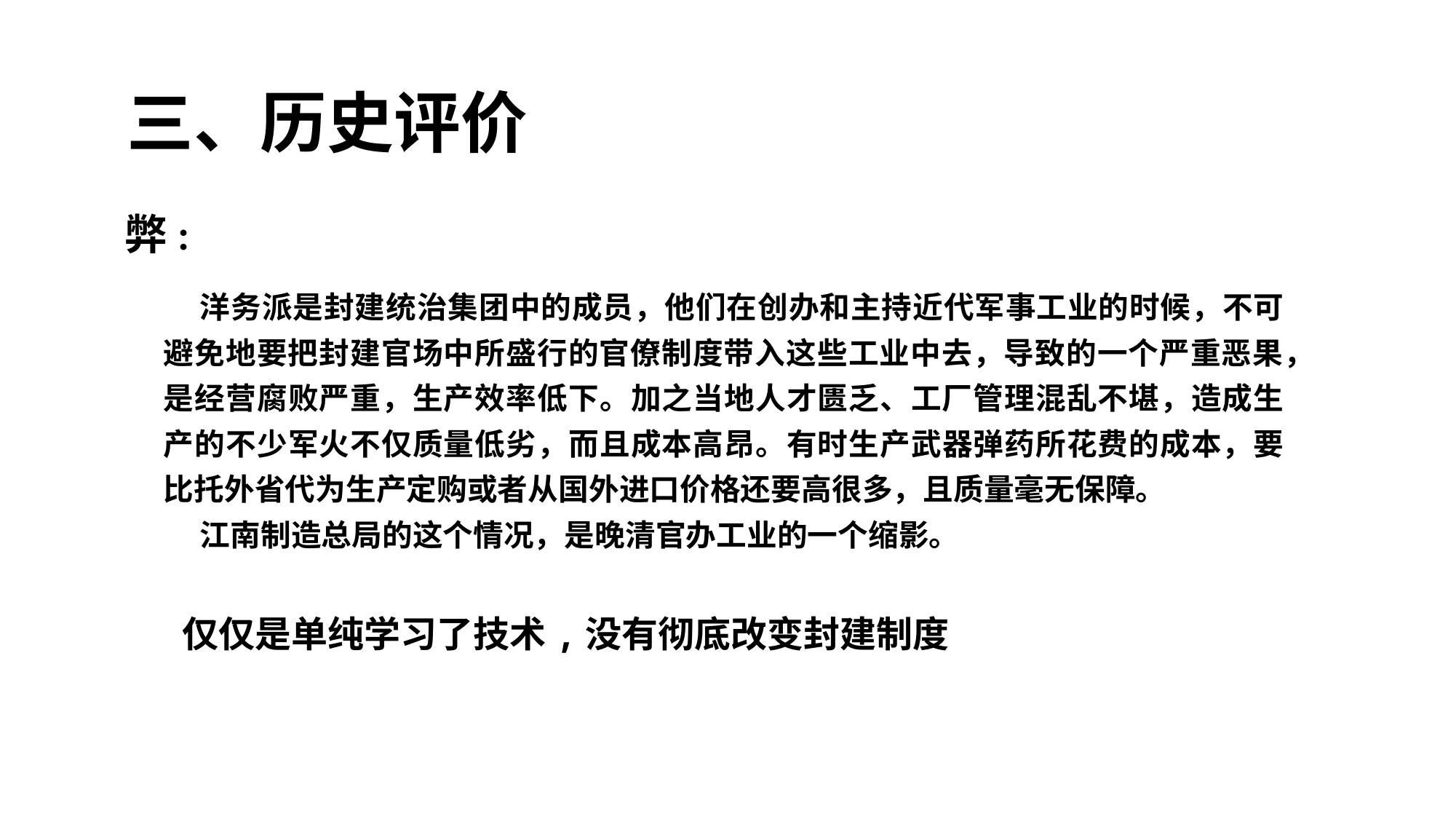

三、历史评价
弊:
洋务派是封建统治集团中的成员，他们在创办和主持近代军事工业的时候，不可避免地要把封建官场中所盛行的官僚制度带入这些工业中去，导致的一个严重恶果，是经营腐败严重，生产效率低下。加之当地人才匮乏、工厂管理混乱不堪，造成生产的不少军火不仅质量低劣，而且成本高昂。有时生产武器弹药所花费的成本，要比托外省代为生产定购或者从国外进口价格还要高很多，且质量毫无保障。
江南制造总局的这个情况，是晚清官办工业的一个缩影。
仅仅是单纯学习了技术,没有彻底改变封建制度